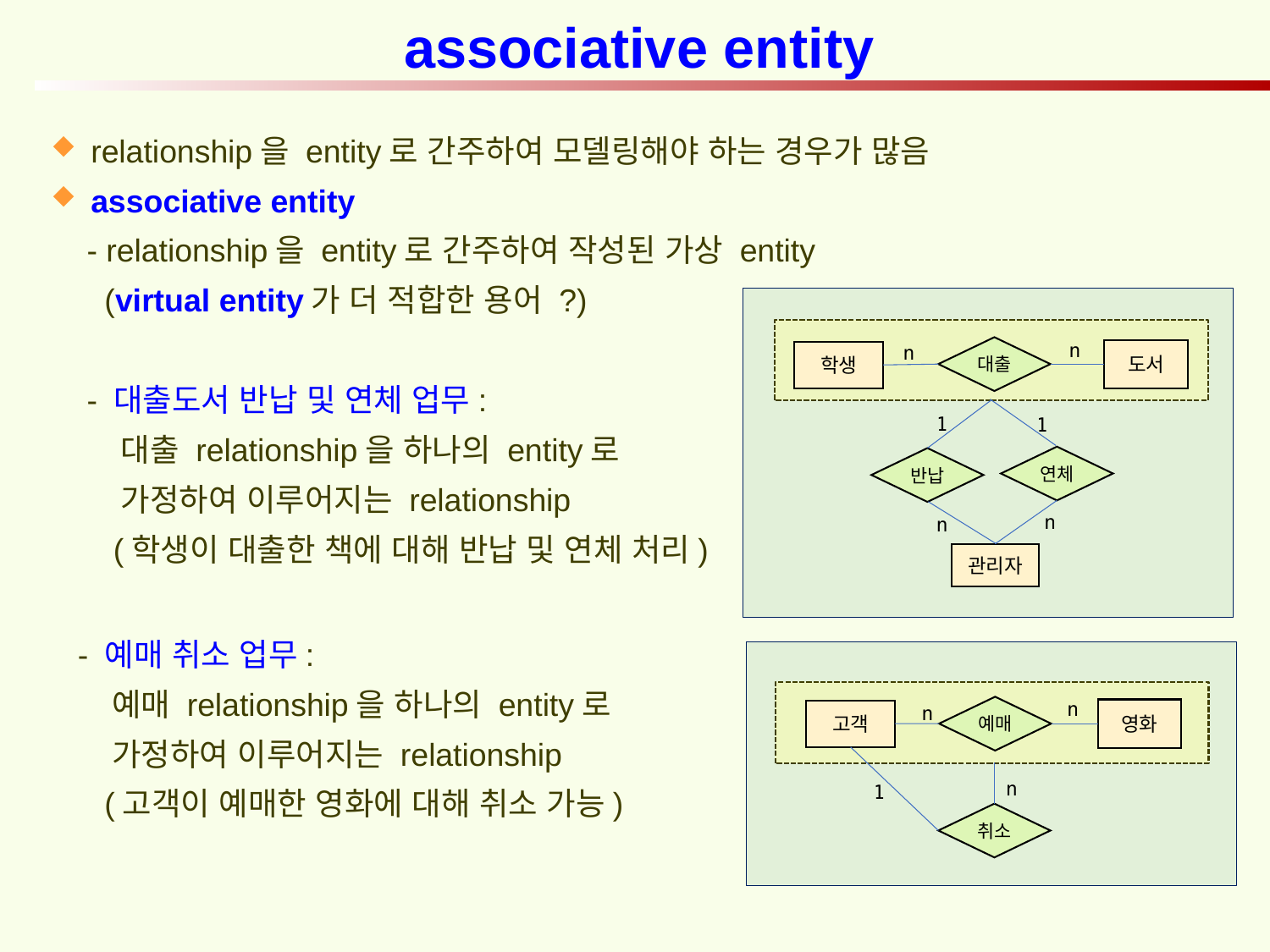

# associative entity

relationship을 entity로 간주하여 모델링해야 하는 경우가 많음
associative entity
    - relationship을 entity로 간주하여 작성된 가상 entity
      (virtual entity가 더 적합한 용어 ?)

    - 대출도서 반납 및 연체 업무:
       대출 relationship을 하나의 entity로
       가정하여 이루어지는 relationship
       (학생이 대출한 책에 대해 반납 및 연체 처리)

   - 예매 취소 업무:
      예매 relationship을 하나의 entity로
      가정하여 이루어지는 relationship
      (고객이 예매한 영화에 대해 취소 가능)

n
n
대출
도서
학생
1
1
연체
반납
n
n
관리자

n
n
예매
영화
고객
n
1
취소